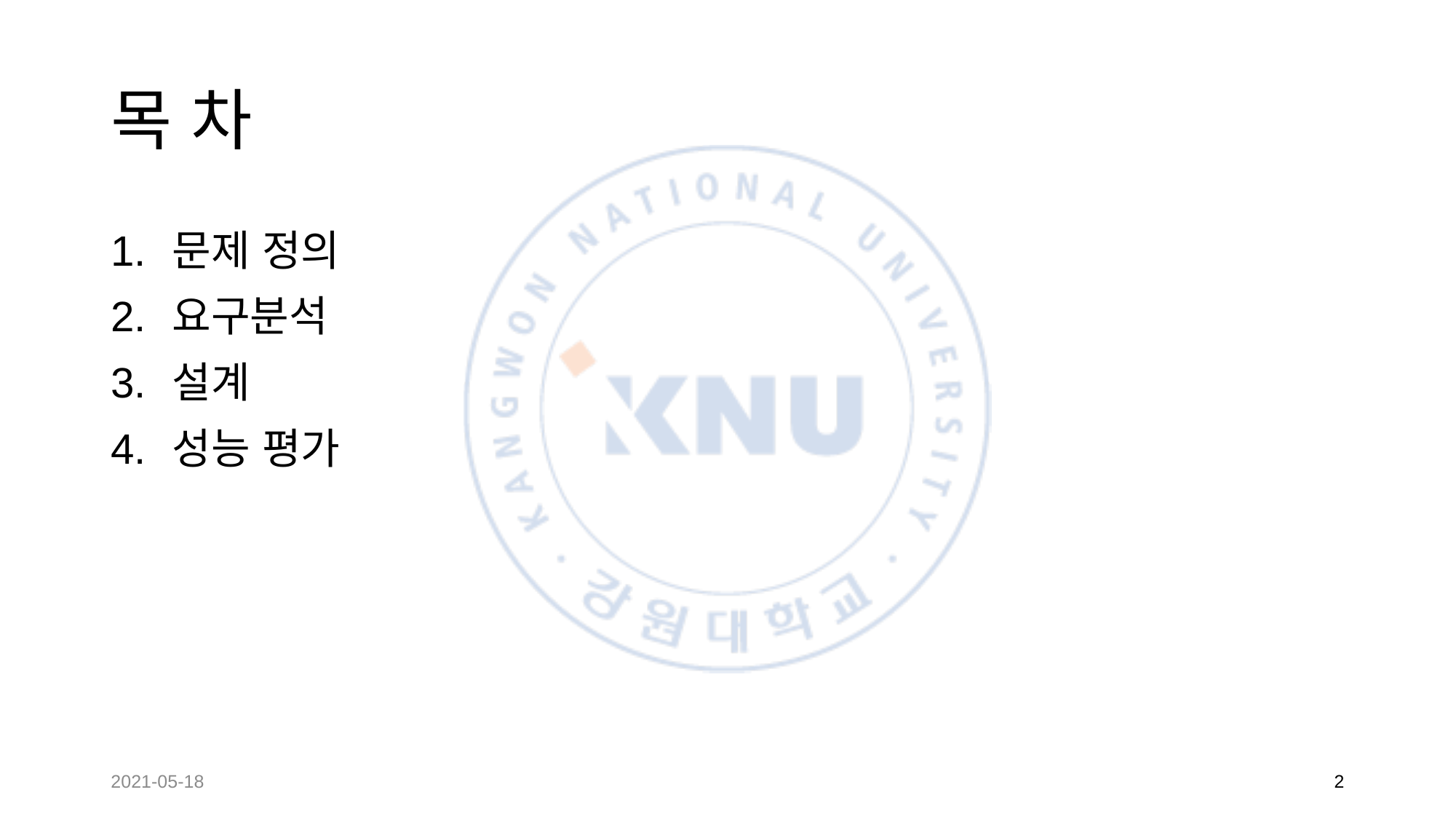

# 목 차
문제 정의
요구분석
설계
성능 평가

2021-05-18
2